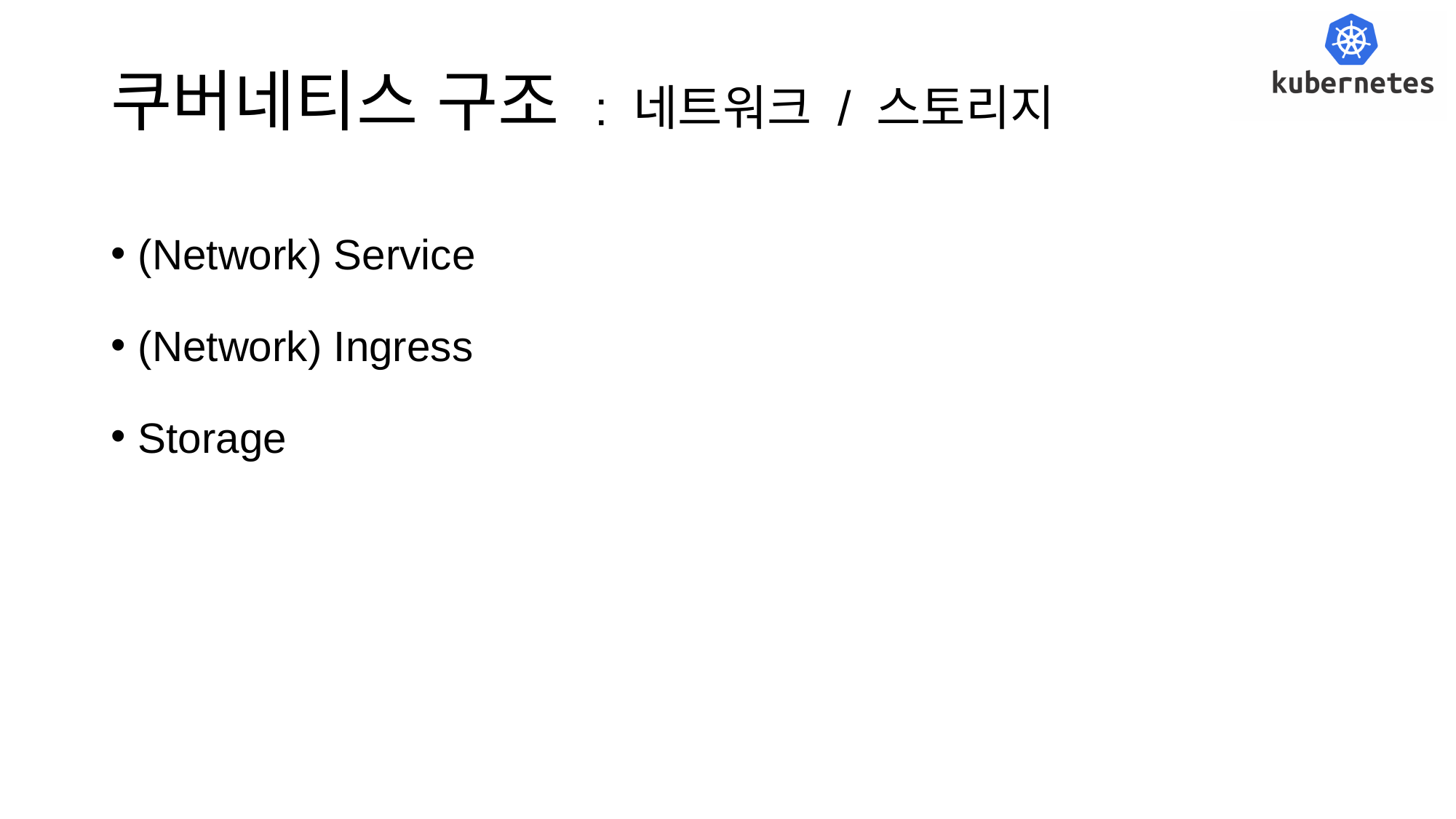

# 쿠버네티스 구조 : 네트워크 / 스토리지
(Network) Service
(Network) Ingress
Storage